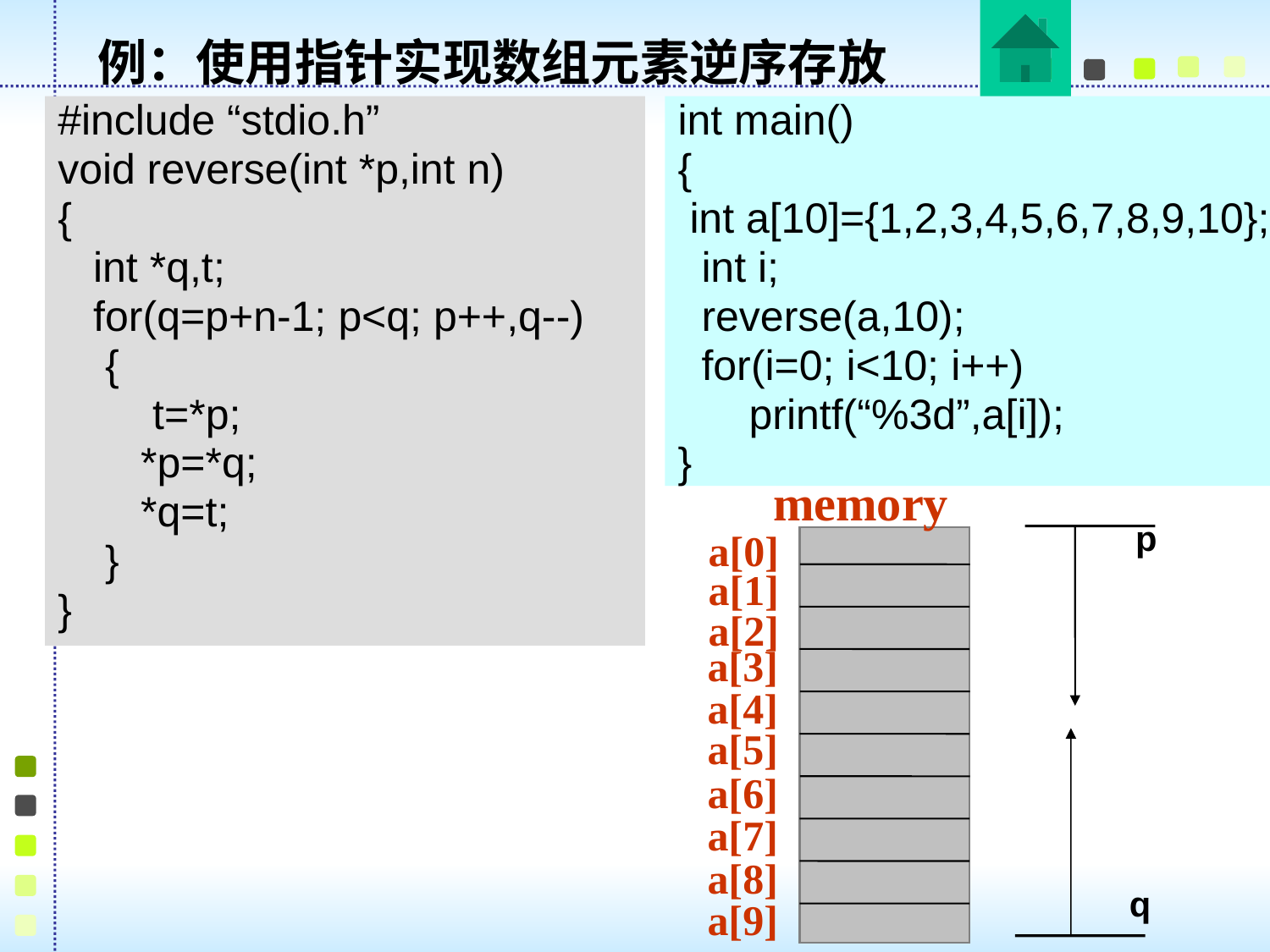

例：使用指针实现数组元素逆序存放
#include “stdio.h”
void reverse(int *p,int n)
{
   int *q,t;
   for(q=p+n-1; p<q; p++,q--)
    {
        t=*p;
       *p=*q;
       *q=t;
    }
}

int main()
{
 int a[10]={1,2,3,4,5,6,7,8,9,10};
  int i;
  reverse(a,10);
  for(i=0; i<10; i++)
      printf(“%3d”,a[i]);
}
memory
a[0]

a[1]

a[2]

a[3]

a[4]

a[5]

a[6]

a[7]

a[8]

a[9]

p

q